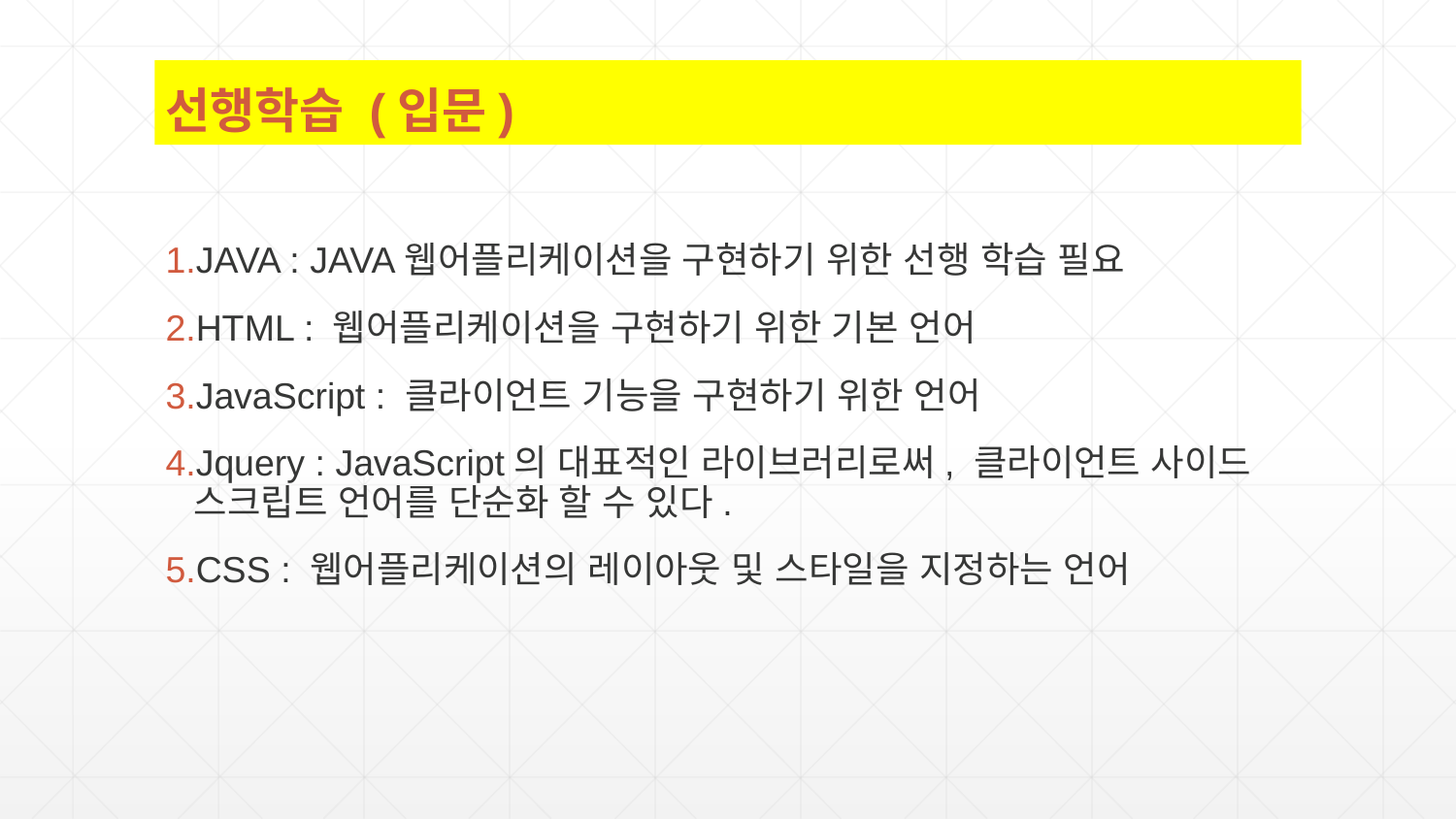

# 선행학습 (입문)
JAVA : JAVA웹어플리케이션을 구현하기 위한 선행 학습 필요
HTML : 웹어플리케이션을 구현하기 위한 기본 언어
JavaScript : 클라이언트 기능을 구현하기 위한 언어
Jquery : JavaScript의 대표적인 라이브러리로써, 클라이언트 사이드 스크립트 언어를 단순화 할 수 있다.
CSS : 웹어플리케이션의 레이아웃 및 스타일을 지정하는 언어